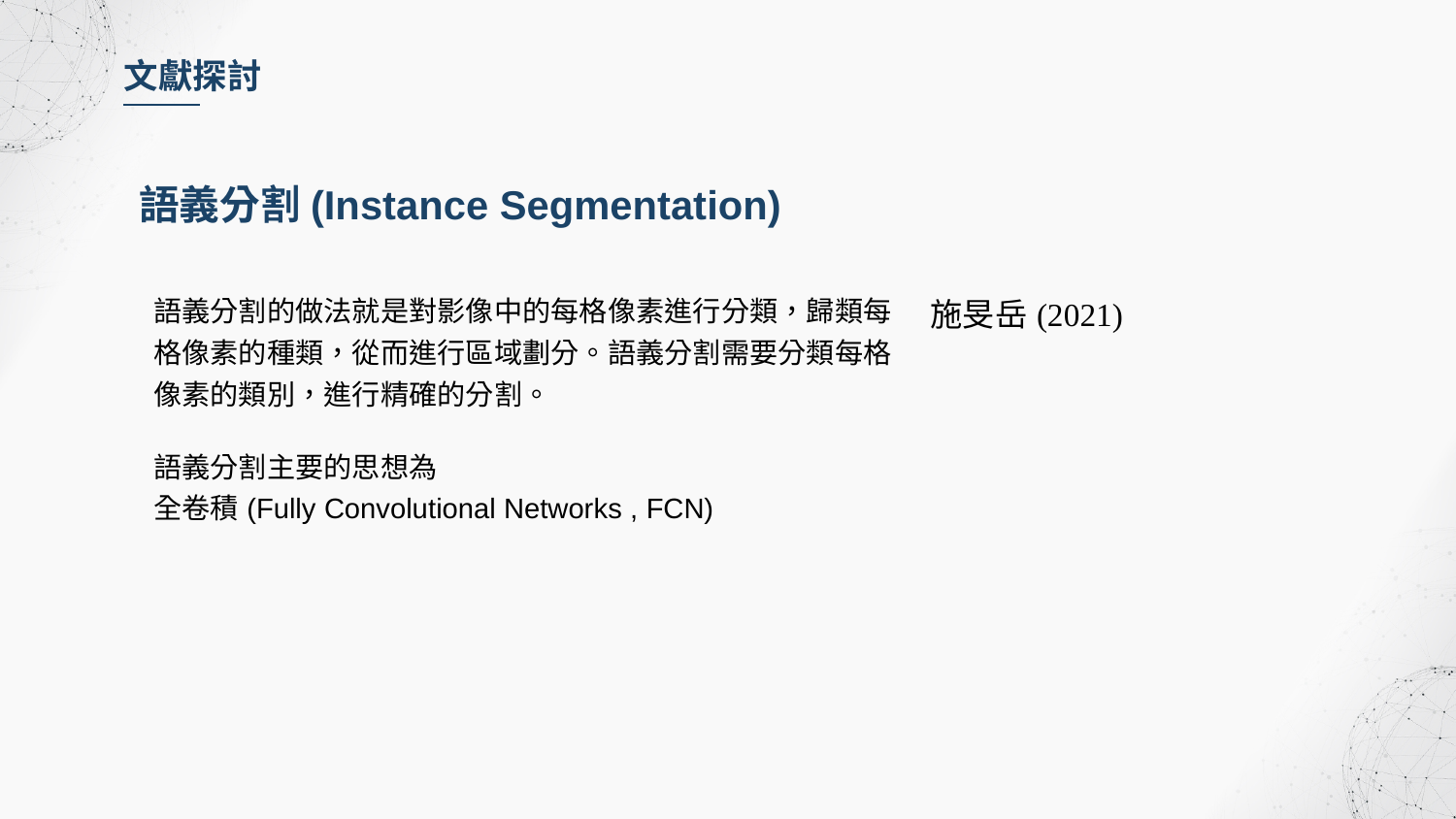

文獻探討
語義分割(Instance Segmentation)
| 語義分割的做法就是對影像中的每格像素進行分類，歸類每格像素的種類，從而進行區域劃分。語義分割需要分類每格像素的類別，進行精確的分割。 語義分割主要的思想為 全卷積(Fully Convolutional Networks , FCN) | 施旻岳(2021) |
| --- | --- |